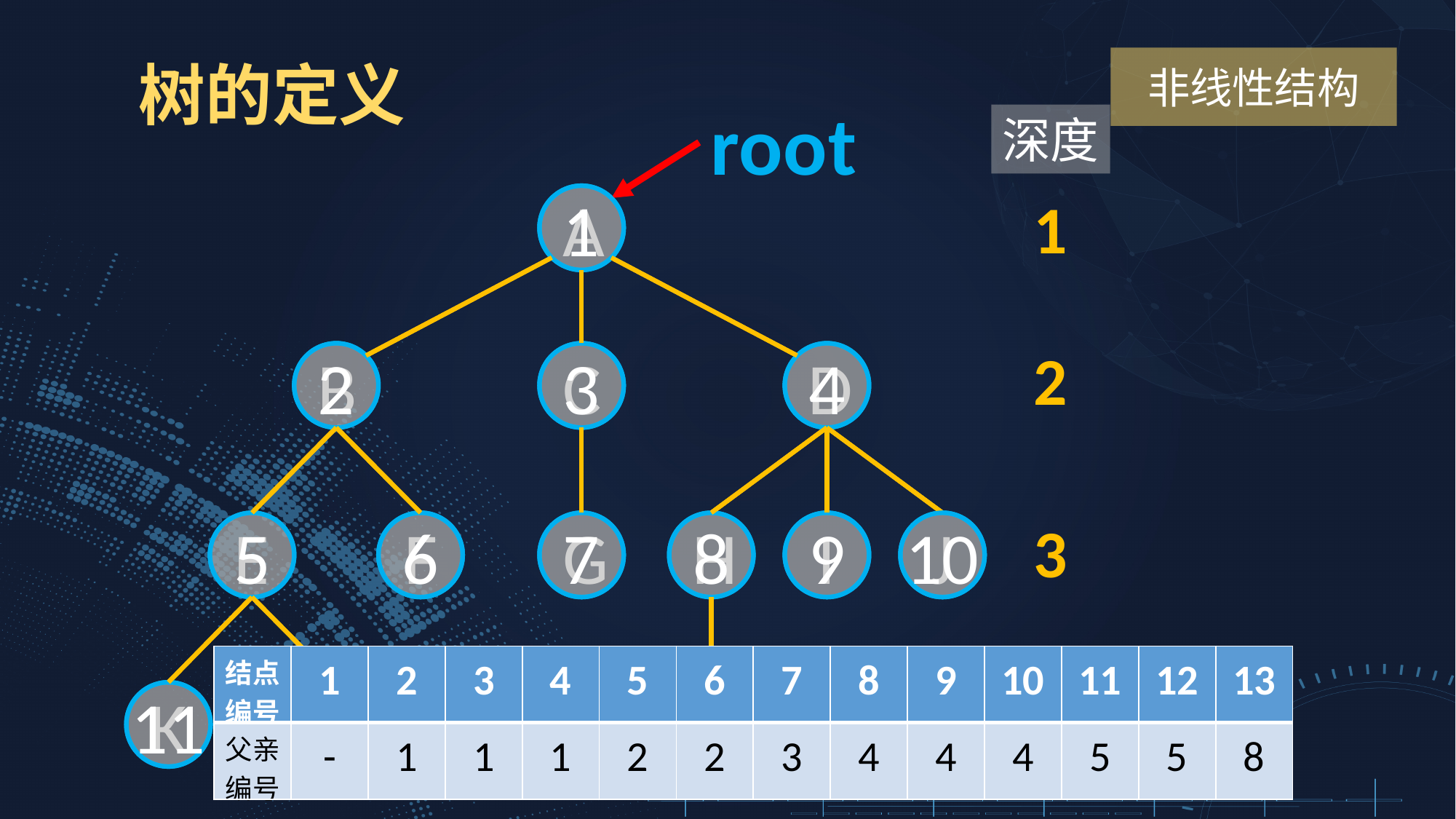

树的定义
非线性结构
root
深度
1
A
B
D
C
J
G
H
I
E
F
K
L
M
1
2
4
3
10
7
8
9
5
6
11
12
13
2
3
| 结点编号 | 1 | 2 | 3 | 4 | 5 | 6 | 7 | 8 | 9 | 10 | 11 | 12 | 13 |
| --- | --- | --- | --- | --- | --- | --- | --- | --- | --- | --- | --- | --- | --- |
| 父亲编号 | - | 1 | 1 | 1 | 2 | 2 | 3 | 4 | 4 | 4 | 5 | 5 | 8 |
4